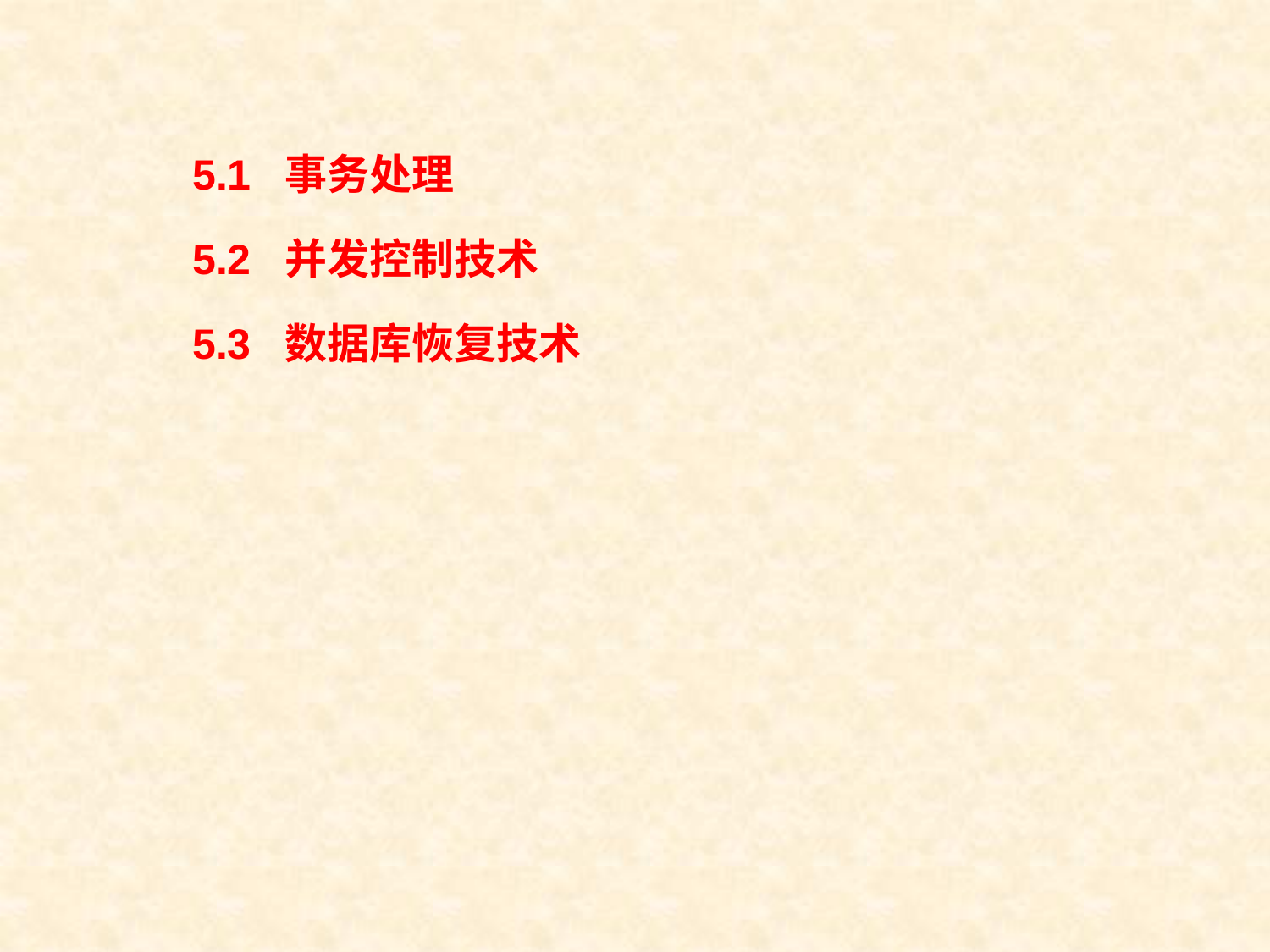

#
5.1  事务处理
5.2  并发控制技术
5.3  数据库恢复技术